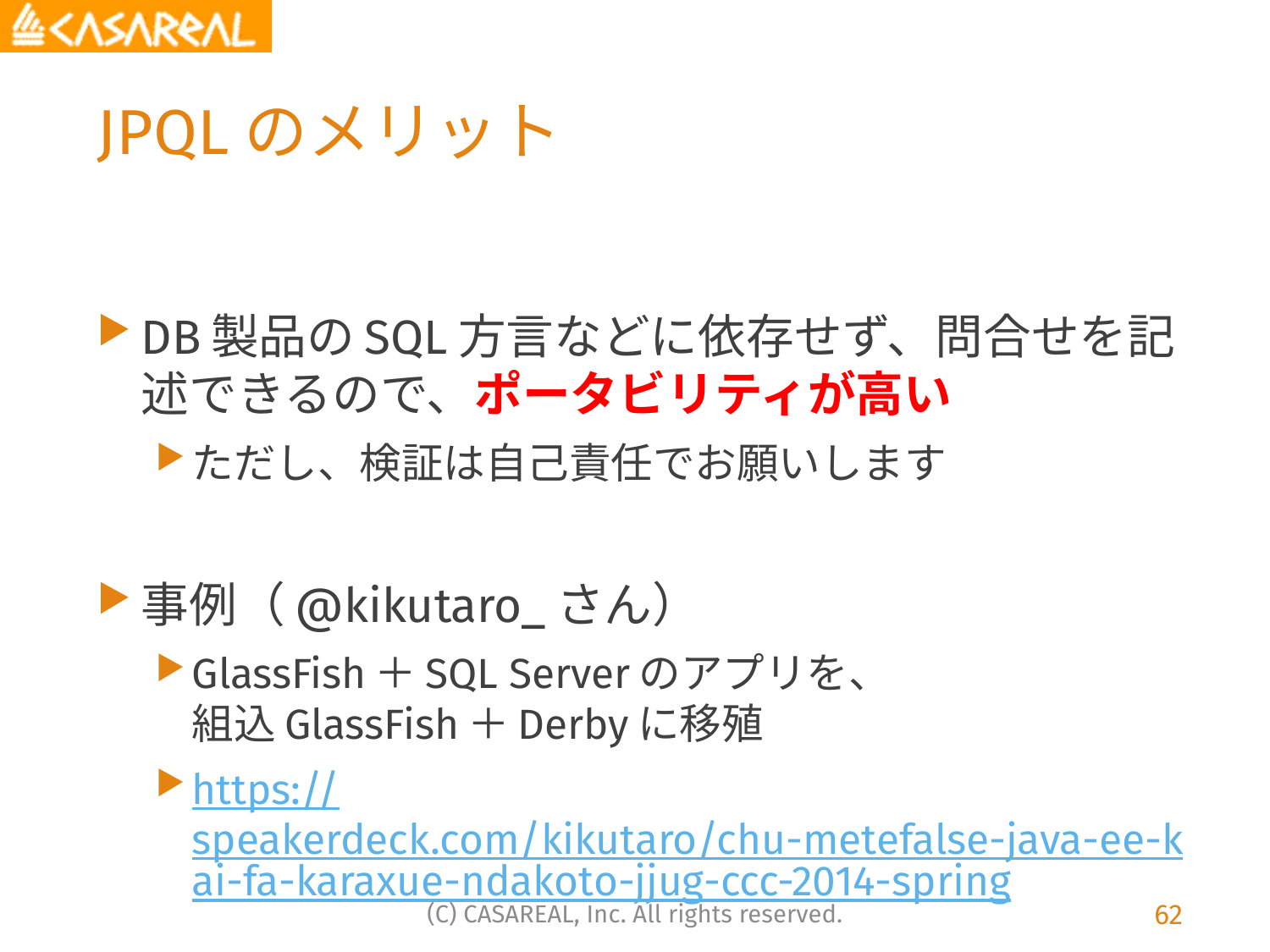

# JPQLのメリット
DB製品のSQL方言などに依存せず、問合せを記述できるので、ポータビリティが高い
ただし、検証は自己責任でお願いします

事例（@kikutaro_さん）
GlassFish＋SQL Serverのアプリを、
組込GlassFish＋Derbyに移殖
https://speakerdeck.com/kikutaro/chu-metefalse-java-ee-kai-fa-karaxue-ndakoto-jjug-ccc-2014-spring
(C) CASAREAL, Inc. All rights reserved.
62